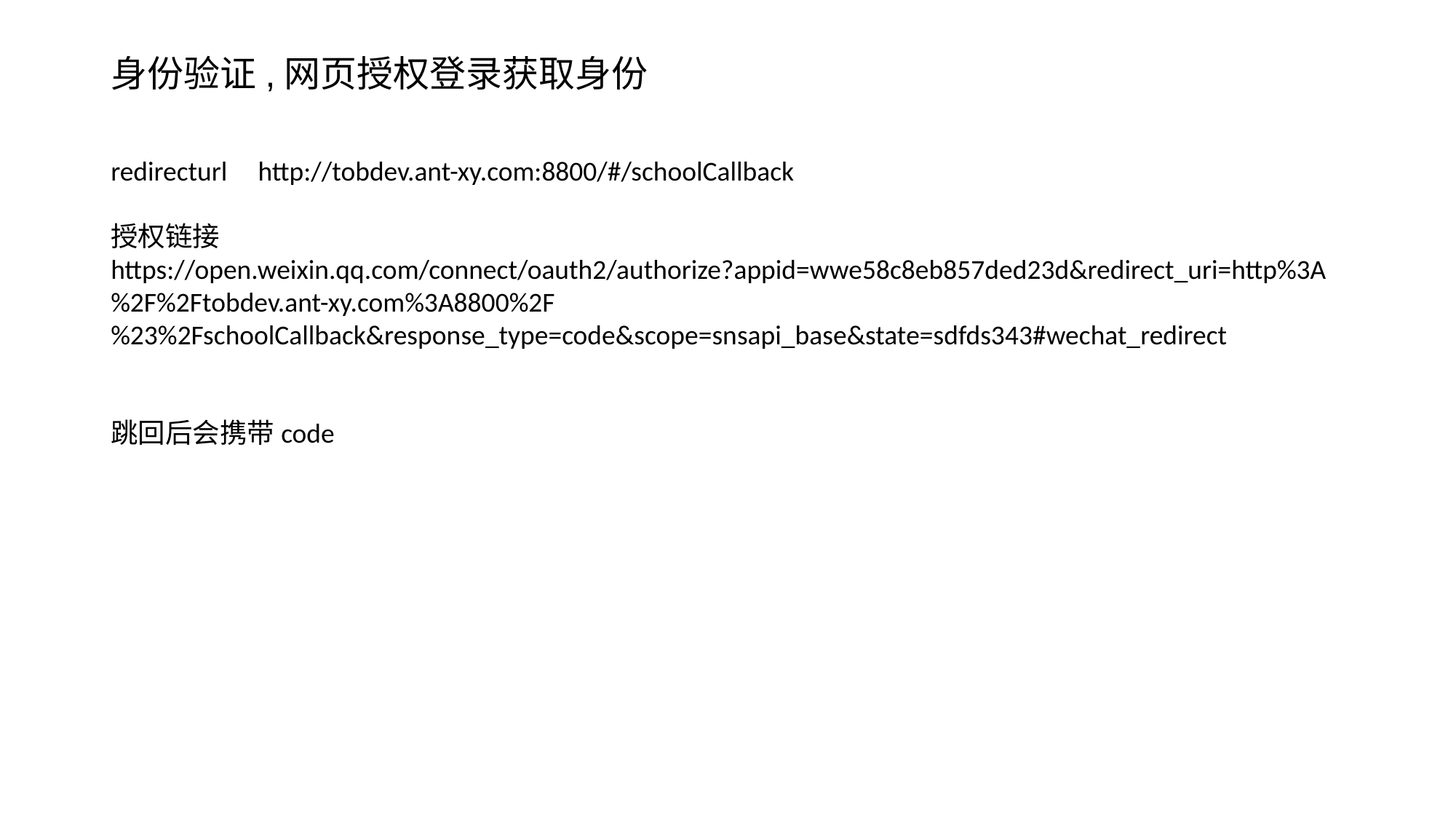

# 身份验证,网页授权登录获取身份
redirecturl     http://tobdev.ant-xy.com:8800/#/schoolCallback

授权链接
https://open.weixin.qq.com/connect/oauth2/authorize?appid=wwe58c8eb857ded23d&redirect_uri=http%3A%2F%2Ftobdev.ant-xy.com%3A8800%2F%23%2FschoolCallback&response_type=code&scope=snsapi_base&state=sdfds343#wechat_redirect

跳回后会携带code